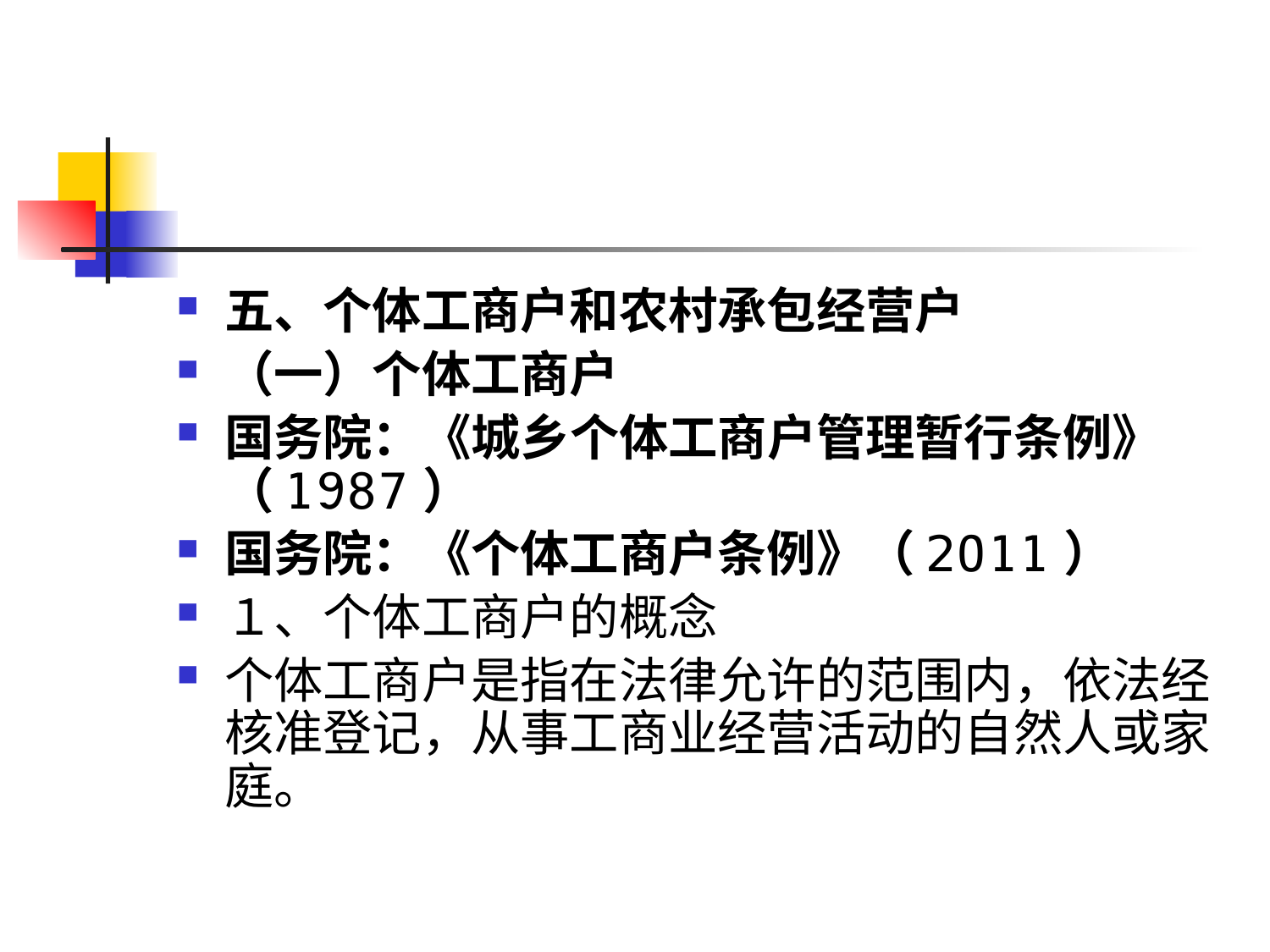

#
五、个体工商户和农村承包经营户
（一）个体工商户
国务院：《城乡个体工商户管理暂行条例》（1987）
国务院：《个体工商户条例》（2011）
１、个体工商户的概念
个体工商户是指在法律允许的范围内，依法经核准登记，从事工商业经营活动的自然人或家庭。